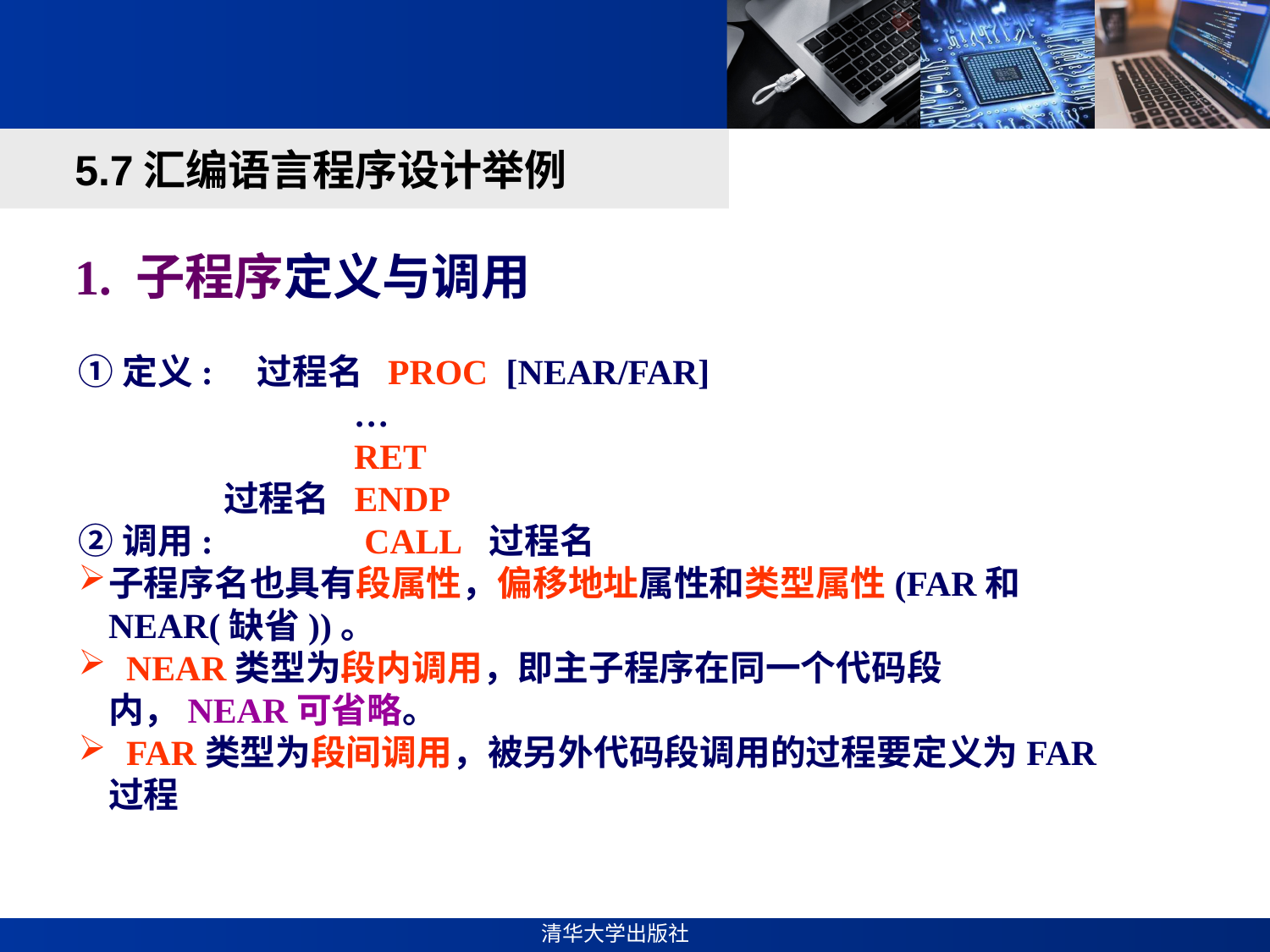

#
5.7汇编语言程序设计举例

1. 子程序定义与调用
①定义:    过程名  PROC  [NEAR/FAR]
                               …
                               RET
                 过程名  ENDP
②调用:                 CALL  过程名
子程序名也具有段属性，偏移地址属性和类型属性(FAR和NEAR(缺省))。
  NEAR类型为段内调用，即主子程序在同一个代码段内，NEAR可省略。
  FAR类型为段间调用，被另外代码段调用的过程要定义为FAR过程
76